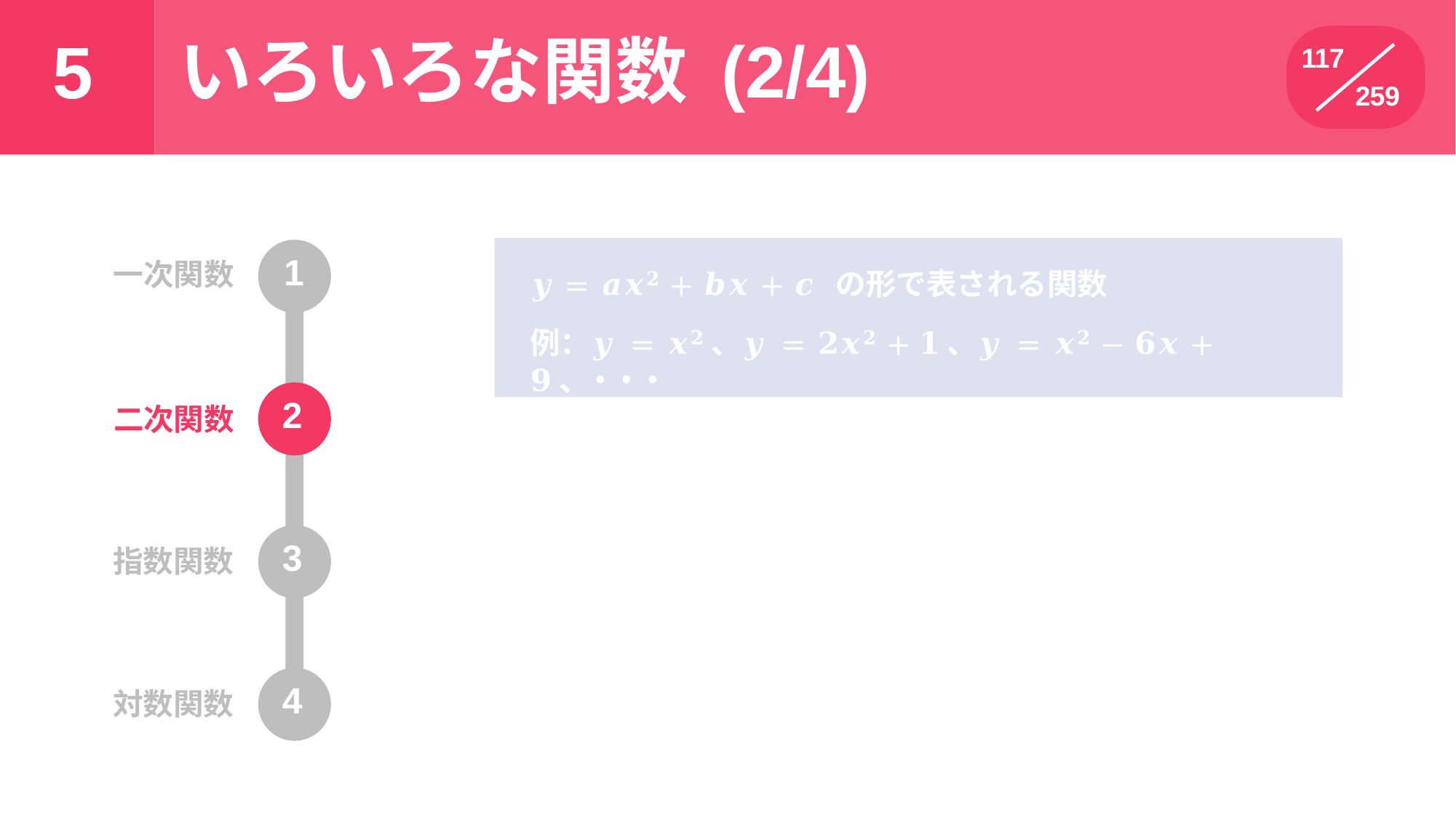

いろいろな関数 (2/4)
# 5
117
259
𝒚 = 𝒂𝒙𝟐 + 𝒃𝒙 + 𝒄 の形で表される関数
例：𝒚 = 𝒙𝟐、𝒚 = 𝟐𝒙𝟐 + 𝟏、𝒚 = 𝒙𝟐 − 𝟔𝒙 + 𝟗、•••

一次関数	1
2
二次関数

3
指数関数

4
対数関数